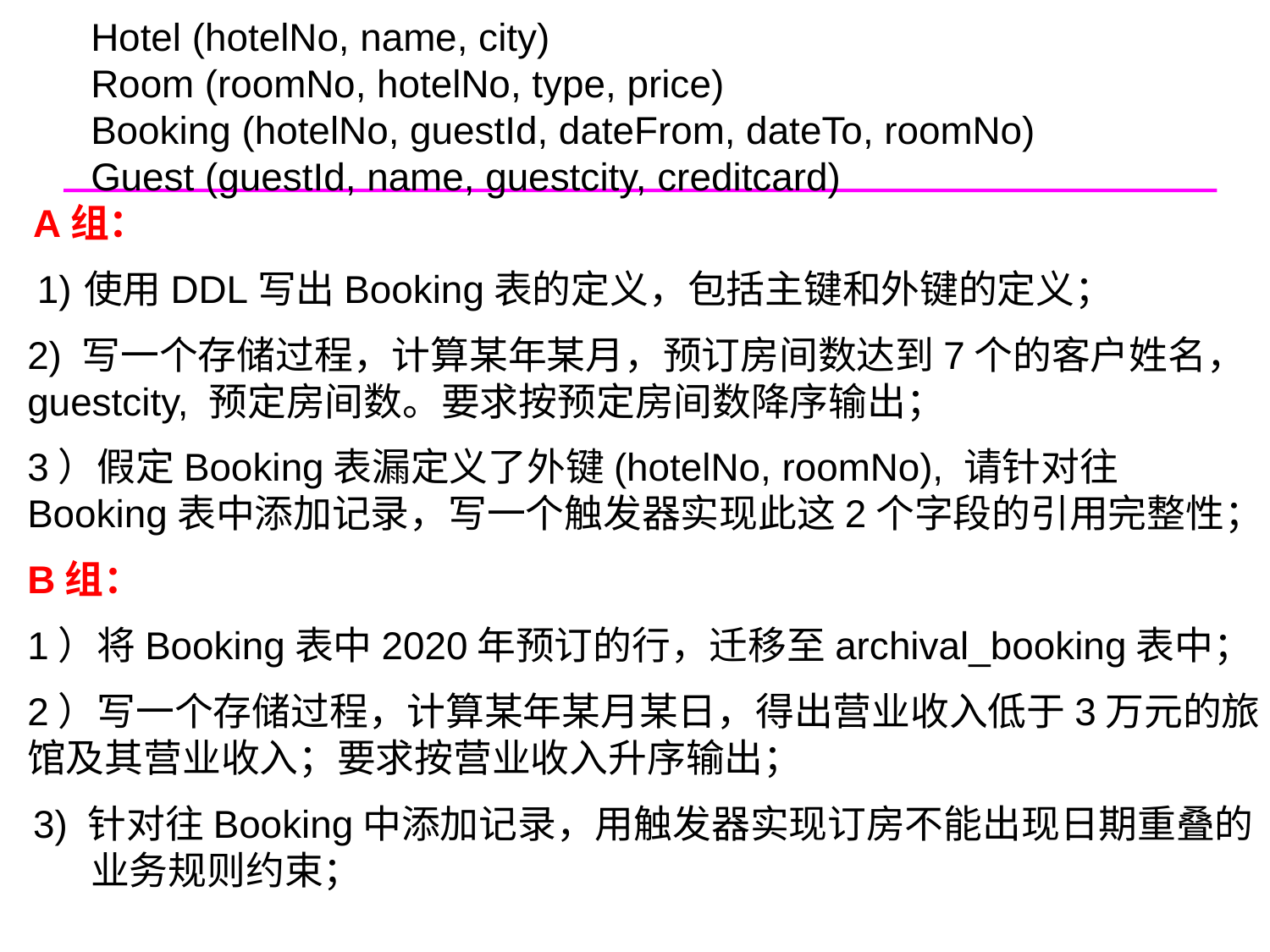

Hotel (hotelNo, name, city)
	Room (roomNo, hotelNo, type, price)
	Booking (hotelNo, guestId, dateFrom, dateTo, roomNo)
	Guest (guestId, name, guestcity, creditcard)
A组：
使用DDL写出Booking表的定义，包括主键和外键的定义；
2) 写一个存储过程，计算某年某月，预订房间数达到7个的客户姓名，guestcity, 预定房间数。要求按预定房间数降序输出；
3）假定Booking表漏定义了外键(hotelNo, roomNo), 请针对往Booking表中添加记录，写一个触发器实现此这2个字段的引用完整性；
B组：
1）将Booking表中2020年预订的行，迁移至archival_booking表中；
2）写一个存储过程，计算某年某月某日，得出营业收入低于3万元的旅馆及其营业收入；要求按营业收入升序输出；
3) 针对往Booking中添加记录，用触发器实现订房不能出现日期重叠的业务规则约束；